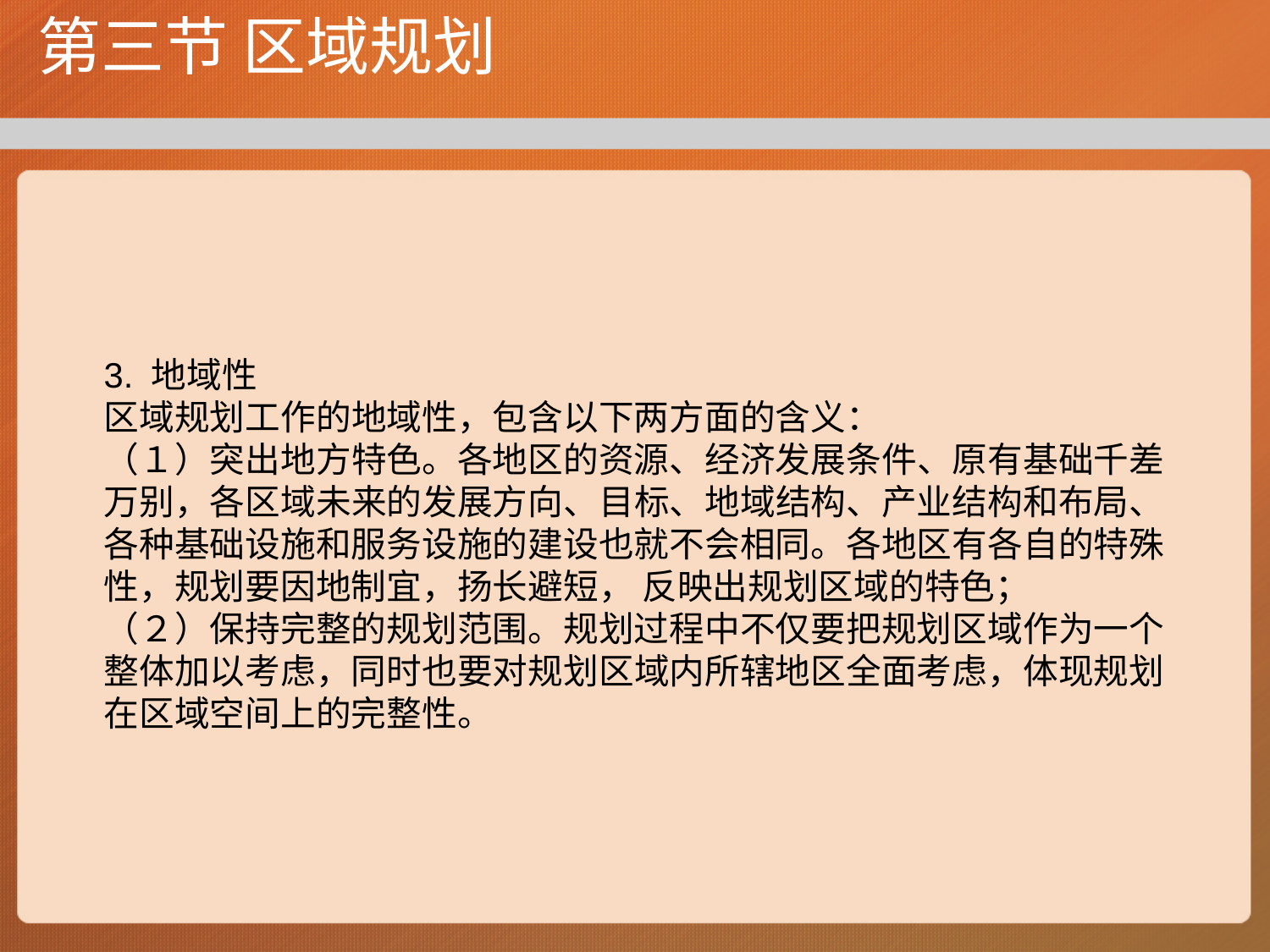

# 第三节 区域规划
3. 地域性
区域规划工作的地域性，包含以下两方面的含义：
（１）突出地方特色。各地区的资源、经济发展条件、原有基础千差万别，各区域未来的发展方向、目标、地域结构、产业结构和布局、各种基础设施和服务设施的建设也就不会相同。各地区有各自的特殊性，规划要因地制宜，扬长避短， 反映出规划区域的特色；
（２）保持完整的规划范围。规划过程中不仅要把规划区域作为一个整体加以考虑，同时也要对规划区域内所辖地区全面考虑，体现规划在区域空间上的完整性。